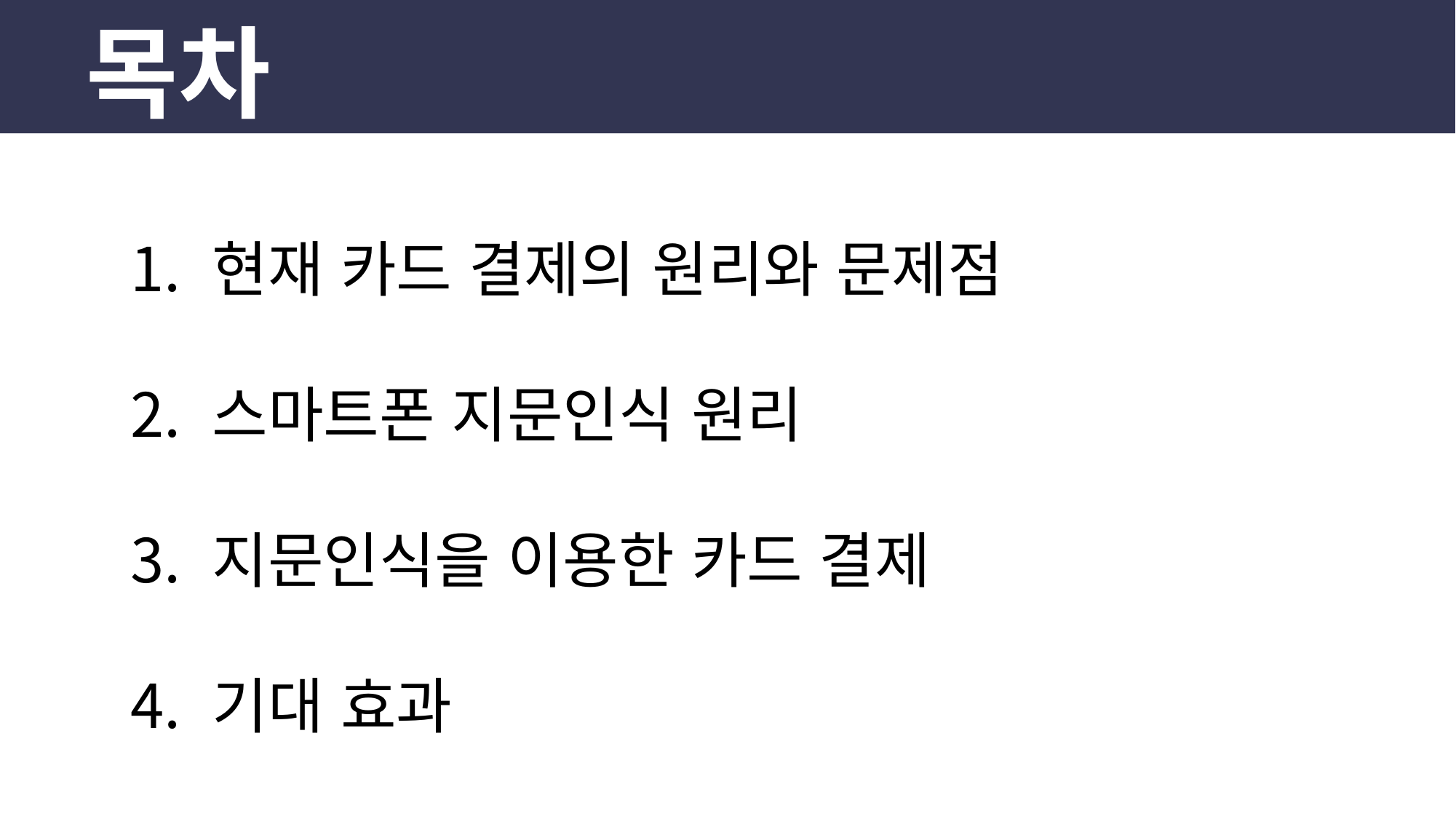

목차
 현재 카드 결제의 원리와 문제점
 스마트폰 지문인식 원리
 지문인식을 이용한 카드 결제
 기대 효과